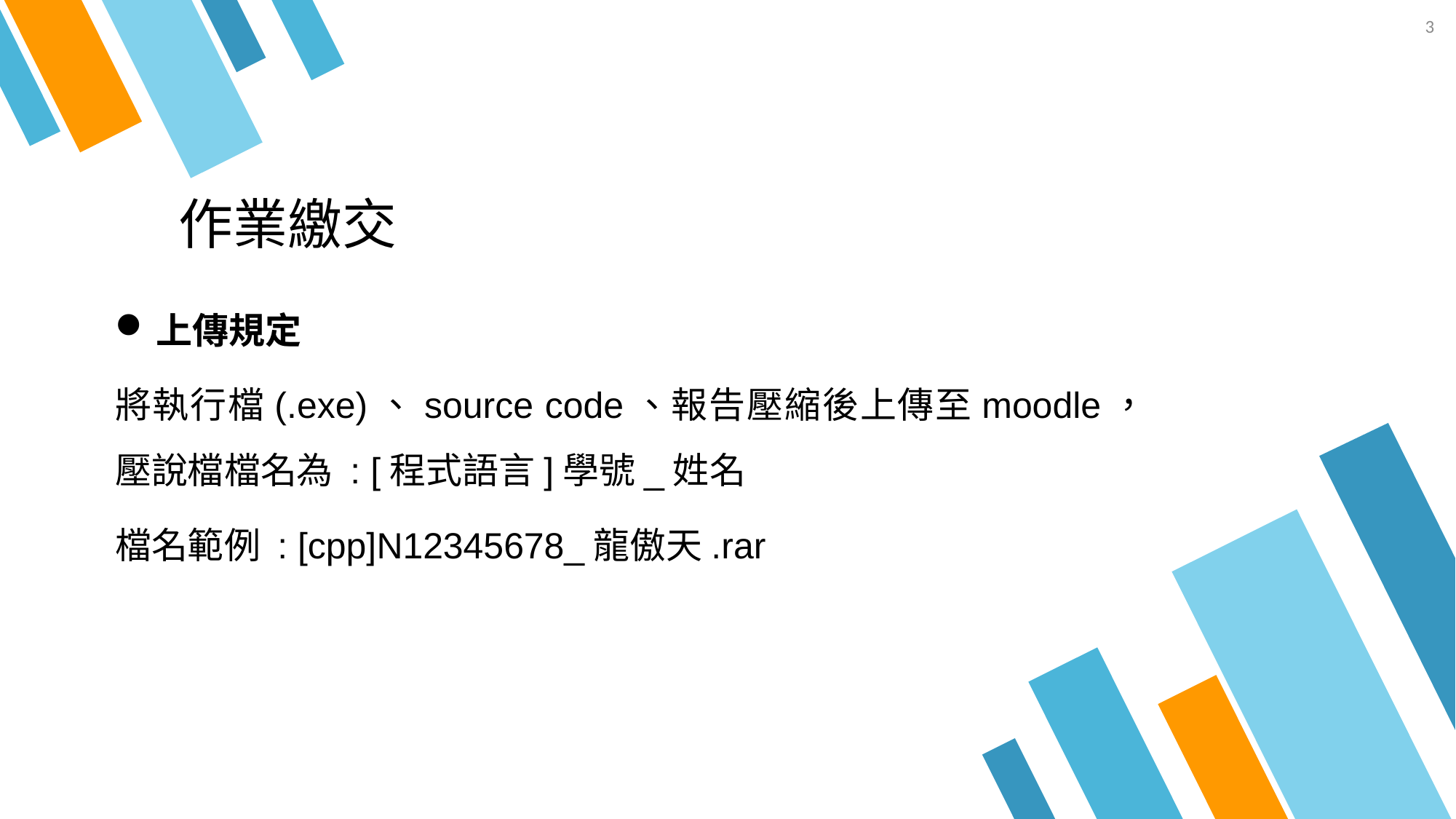

3
# 作業繳交
上傳規定
將執行檔(.exe)、source code、報告壓縮後上傳至moodle，壓說檔檔名為 : [程式語言]學號_姓名
檔名範例 : [cpp]N12345678_龍傲天.rar